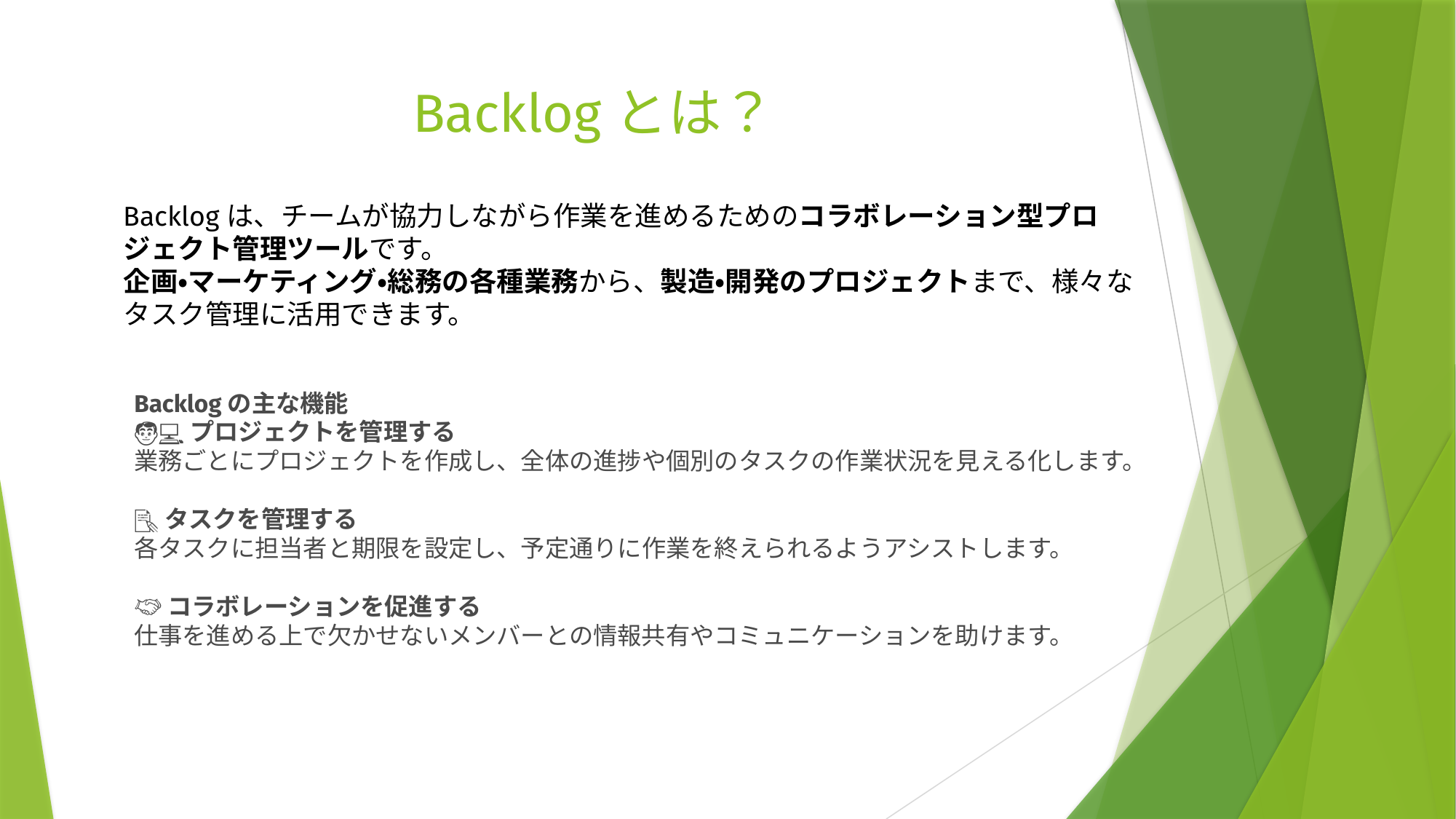

# Backlogとは？
Backlogは、チームが協力しながら作業を進めるためのコラボレーション型プロジェクト管理ツールです。
企画・マーケティング・総務の各種業務から、製造・開発のプロジェクトまで、様々なタスク管理に活用できます。
Backlogの主な機能
👨‍💻プロジェクトを管理する
業務ごとにプロジェクトを作成し、全体の進捗や個別のタスクの作業状況を見える化します。

📝タスクを管理する
各タスクに担当者と期限を設定し、予定通りに作業を終えられるようアシストします。

🤝コラボレーションを促進する
仕事を進める上で欠かせないメンバーとの情報共有やコミュニケーションを助けます。